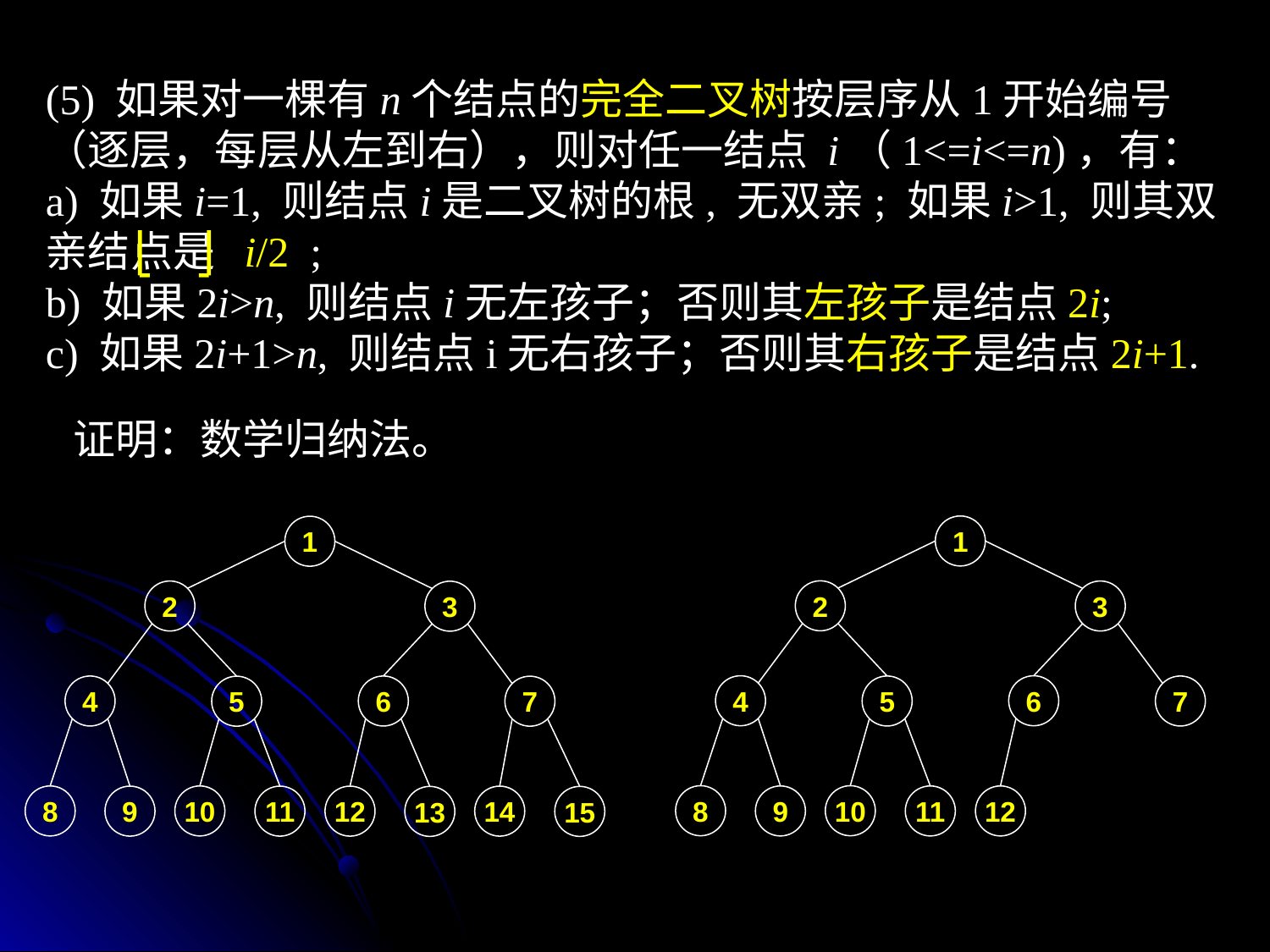

(5) 如果对一棵有n个结点的完全二叉树按层序从1开始编号（逐层，每层从左到右），则对任一结点 i（1<=i<=n)，有：
a) 如果i=1, 则结点i是二叉树的根, 无双亲; 如果i>1, 则其双亲结点是  i/2  ;
b) 如果2i>n, 则结点i无左孩子；否则其左孩子是结点2i;
c) 如果2i+1>n, 则结点i无右孩子；否则其右孩子是结点2i+1.

证明：数学归纳法。
1
2
3
4
6
5
7
8
10
9
11
12
1
2
3
4
6
5
7
8
10
9
11
12
14
13
15